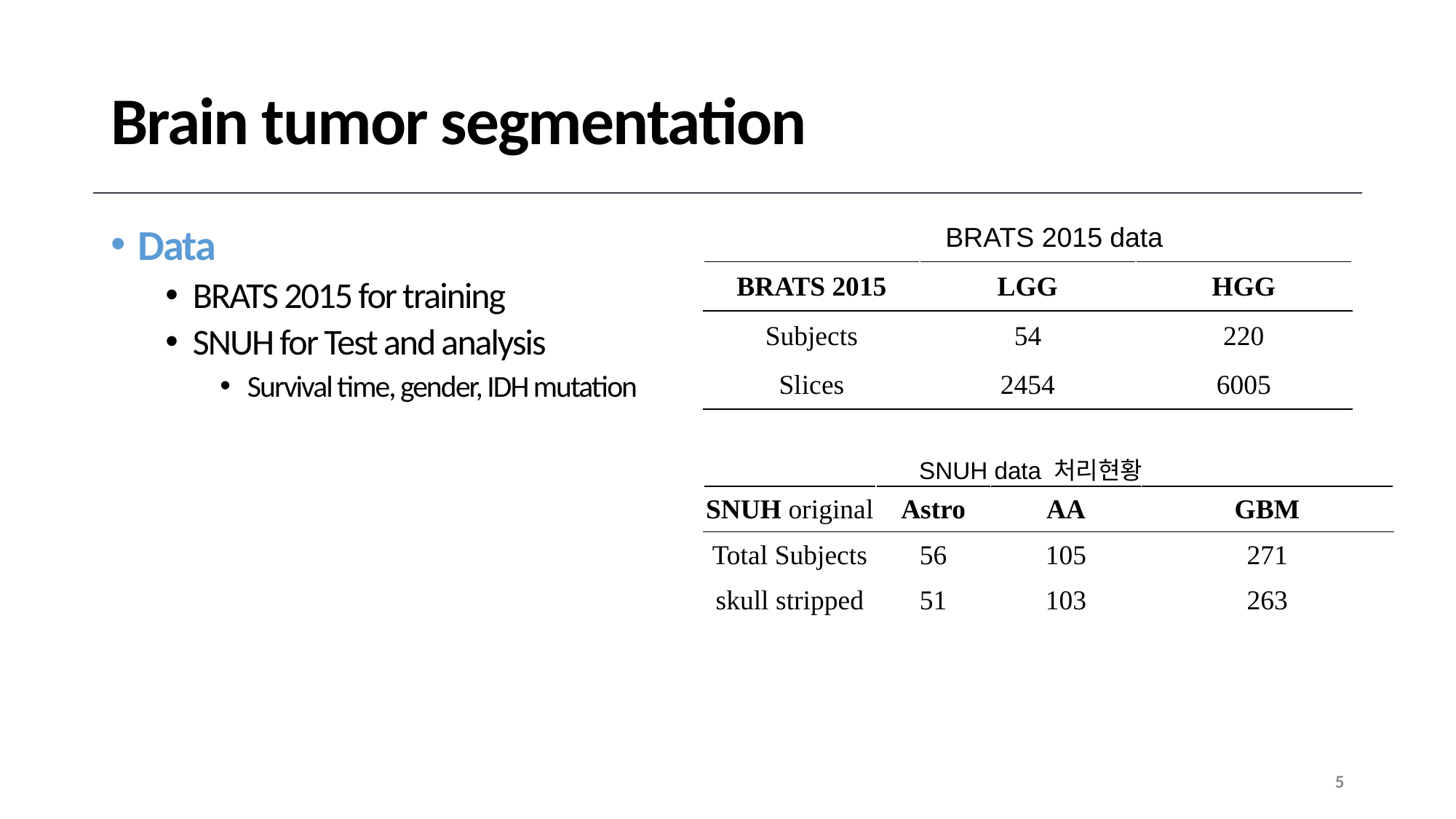

# Brain tumor segmentation
BRATS 2015 data
Data
BRATS 2015 for training
SNUH for Test and analysis
Survival time, gender, IDH mutation
| BRATS 2015 | LGG | HGG |
| --- | --- | --- |
| Subjects | 54 | 220 |
| Slices | 2454 | 6005 |
SNUH data 처리현황
| SNUH original | Astro | AA | GBM |
| --- | --- | --- | --- |
| Total Subjects | 56 | 105 | 271 |
| skull stripped | 51 | 103 | 263 |
5